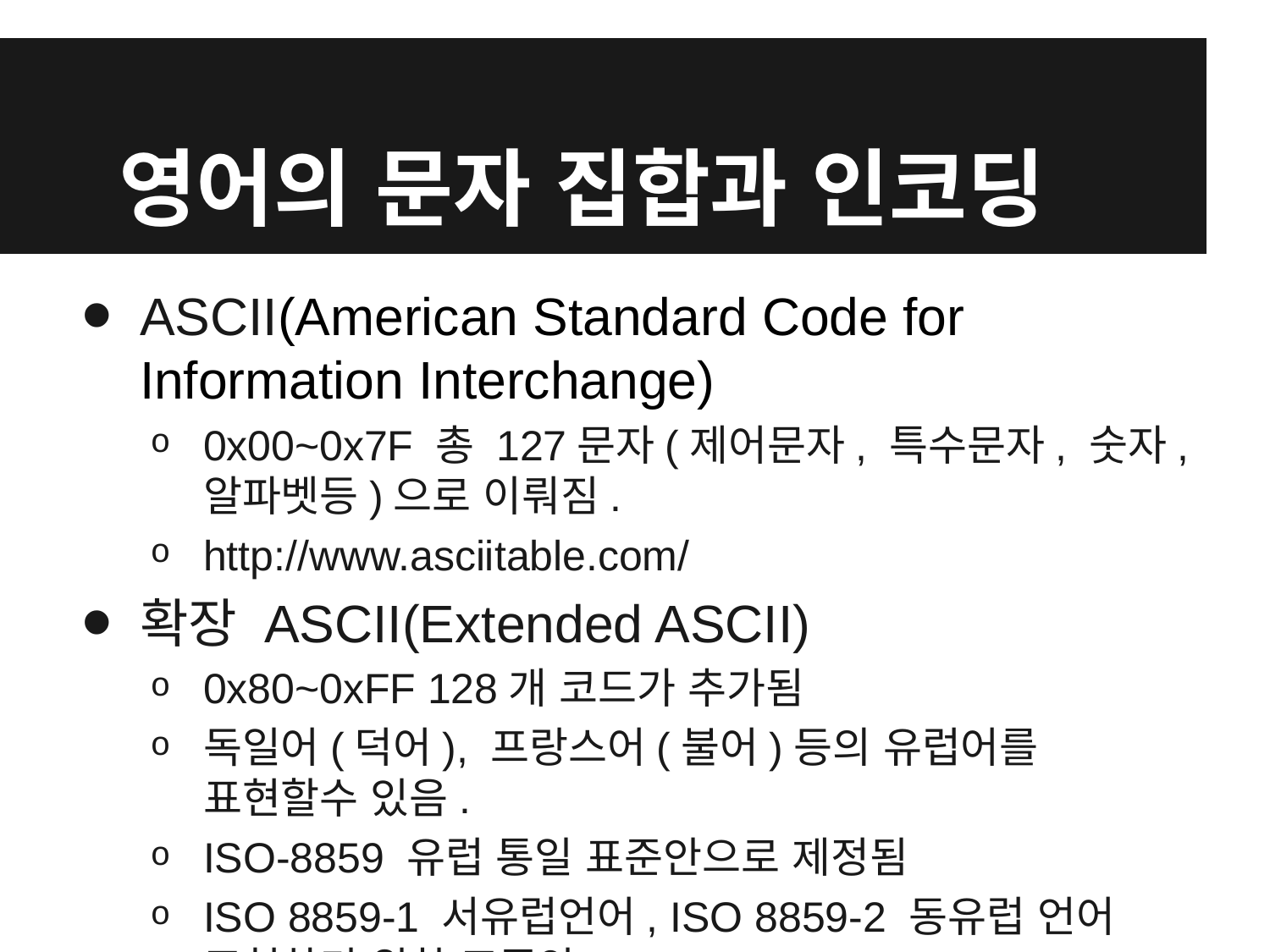

# 영어의 문자 집합과 인코딩
ASCII(American Standard Code for Information Interchange)
0x00~0x7F 총 127문자(제어문자, 특수문자, 숫자, 알파벳등)으로 이뤄짐.
http://www.asciitable.com/
확장 ASCII(Extended ASCII)
0x80~0xFF 128개 코드가 추가됨
독일어(덕어), 프랑스어(불어)등의 유럽어를 표현할수 있음.
ISO-8859 유럽 통일 표준안으로 제정됨
ISO 8859-1 서유럽언어, ISO 8859-2 동유럽 언어 표현하기 위한 표준안